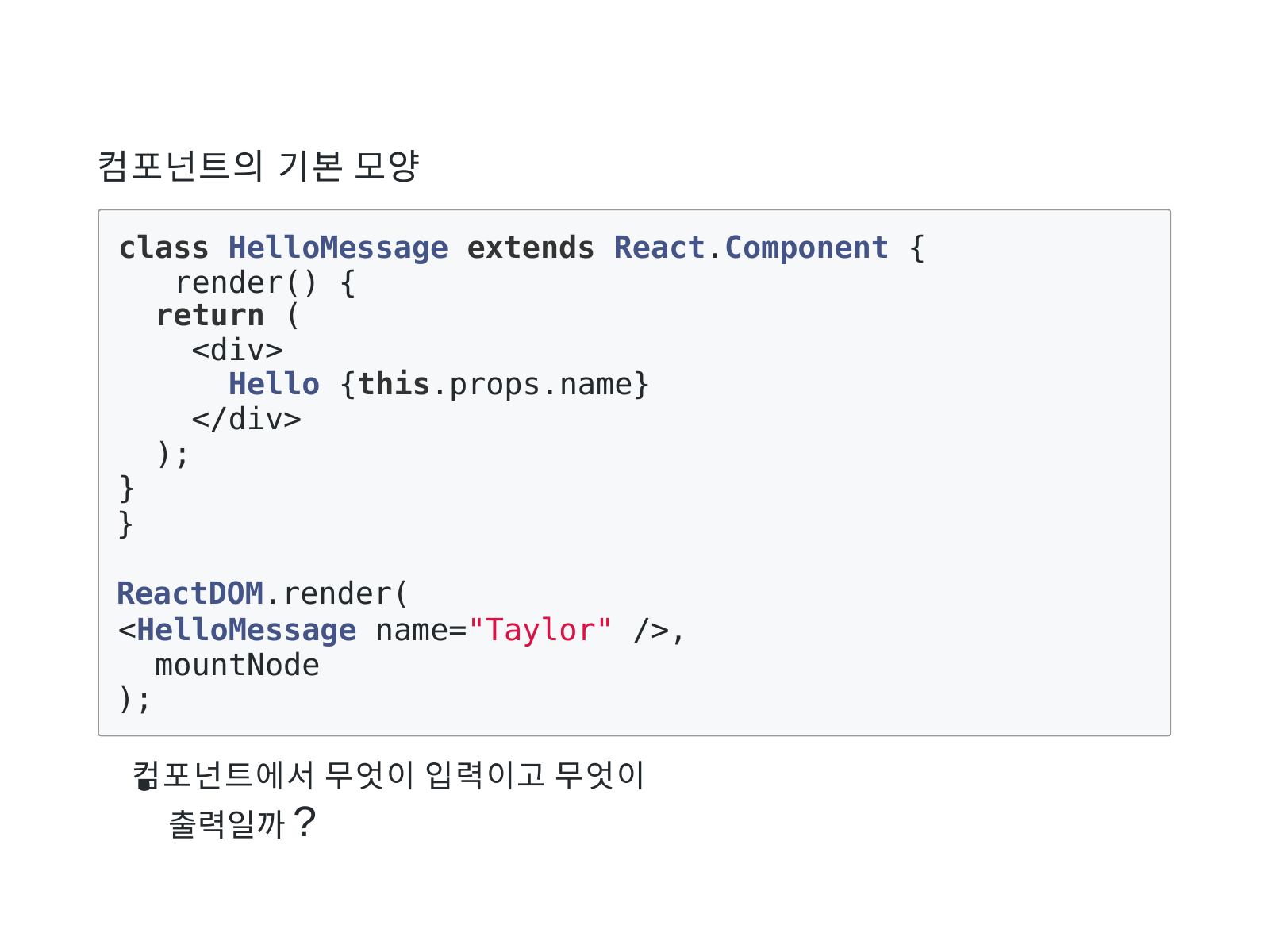

# 컴포넌트의 기본 모양

class HelloMessage extends React.Component {  render() {
return (
<div>
Hello {this.props.name}
</div>
);
}
}

ReactDOM.render(
<HelloMessage name="Taylor" />,  mountNode
);

컴포넌트에서 무엇이 입력이고 무엇이 출력일까?